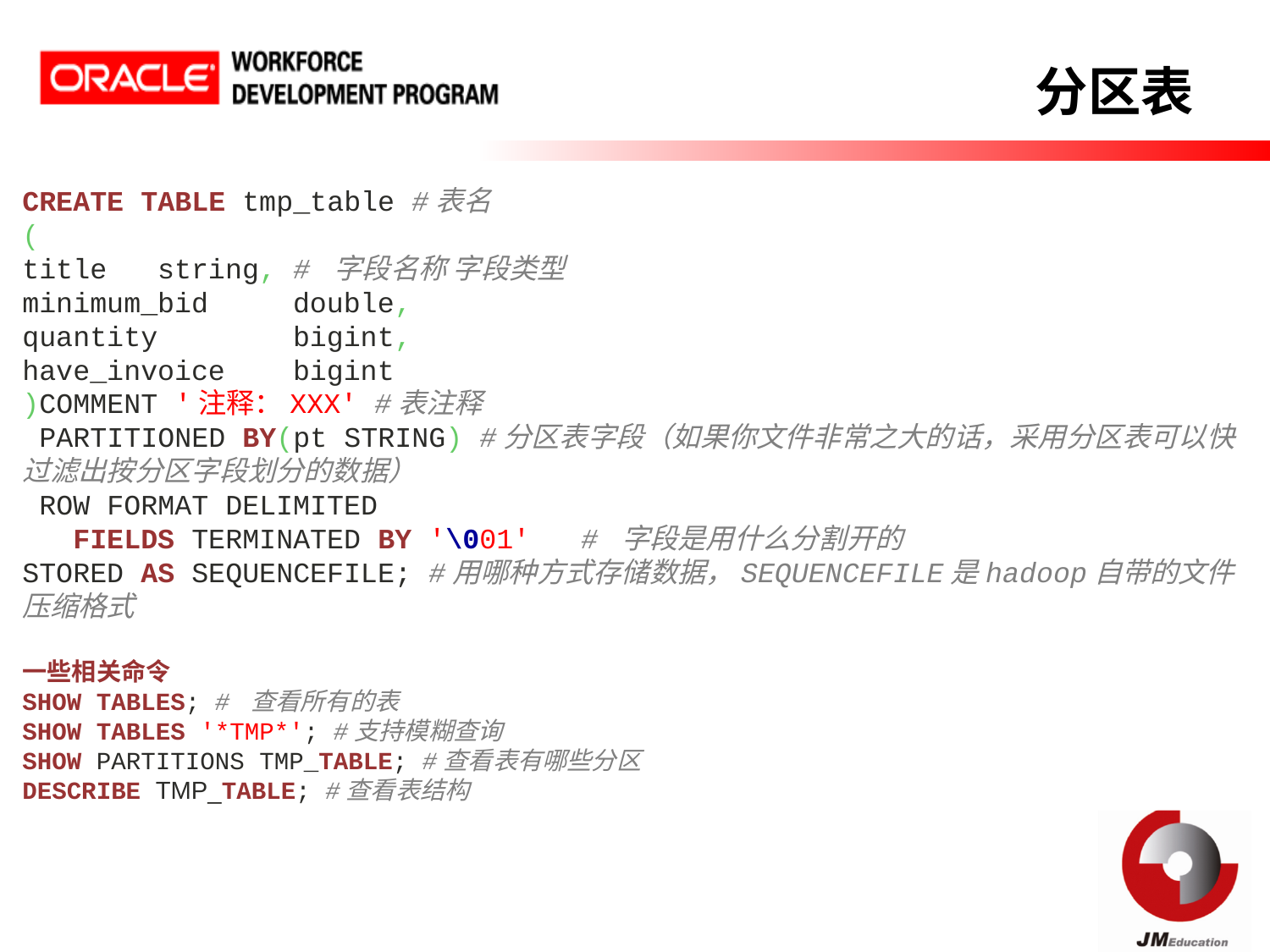

分区表
CREATE TABLE tmp_table #表名
(
title   string, # 字段名称 字段类型
minimum_bid     double,
quantity        bigint,
have_invoice    bigint
)COMMENT '注释：XXX' #表注释
 PARTITIONED BY(pt STRING) #分区表字段（如果你文件非常之大的话，采用分区表可以快过滤出按分区字段划分的数据）
 ROW FORMAT DELIMITED
   FIELDS TERMINATED BY '\001'   # 字段是用什么分割开的
STORED AS SEQUENCEFILE; #用哪种方式存储数据，SEQUENCEFILE是hadoop自带的文件压缩格式
一些相关命令
SHOW TABLES; # 查看所有的表
SHOW TABLES '*TMP*'; #支持模糊查询
SHOW PARTITIONS TMP_TABLE; #查看表有哪些分区
DESCRIBE TMP_TABLE; #查看表结构